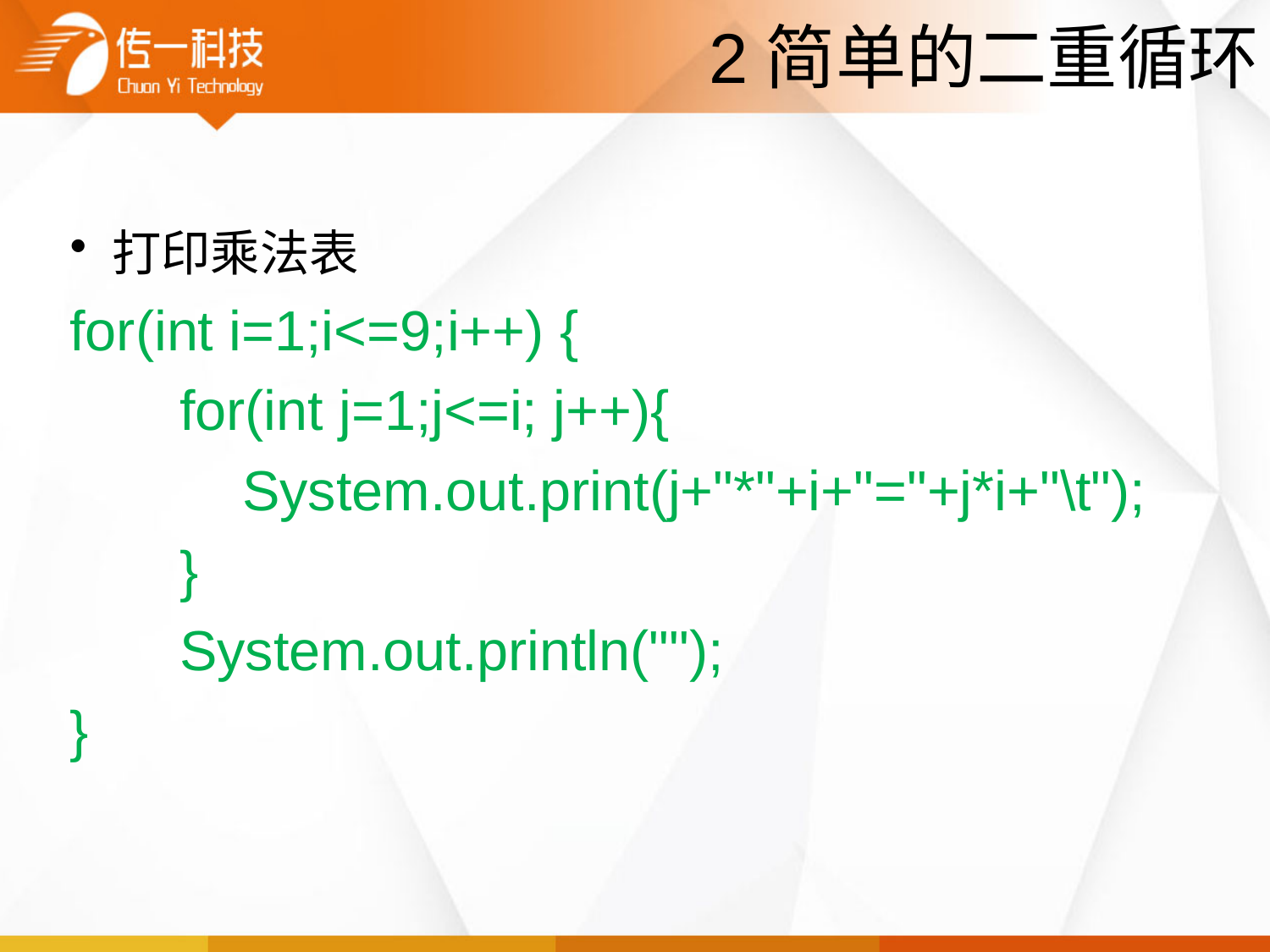

2简单的二重循环
打印乘法表
for(int i=1;i<=9;i++) {
       for(int j=1;j<=i; j++){
           System.out.print(j+"*"+i+"="+j*i+"\t");
       }
       System.out.println("");
}